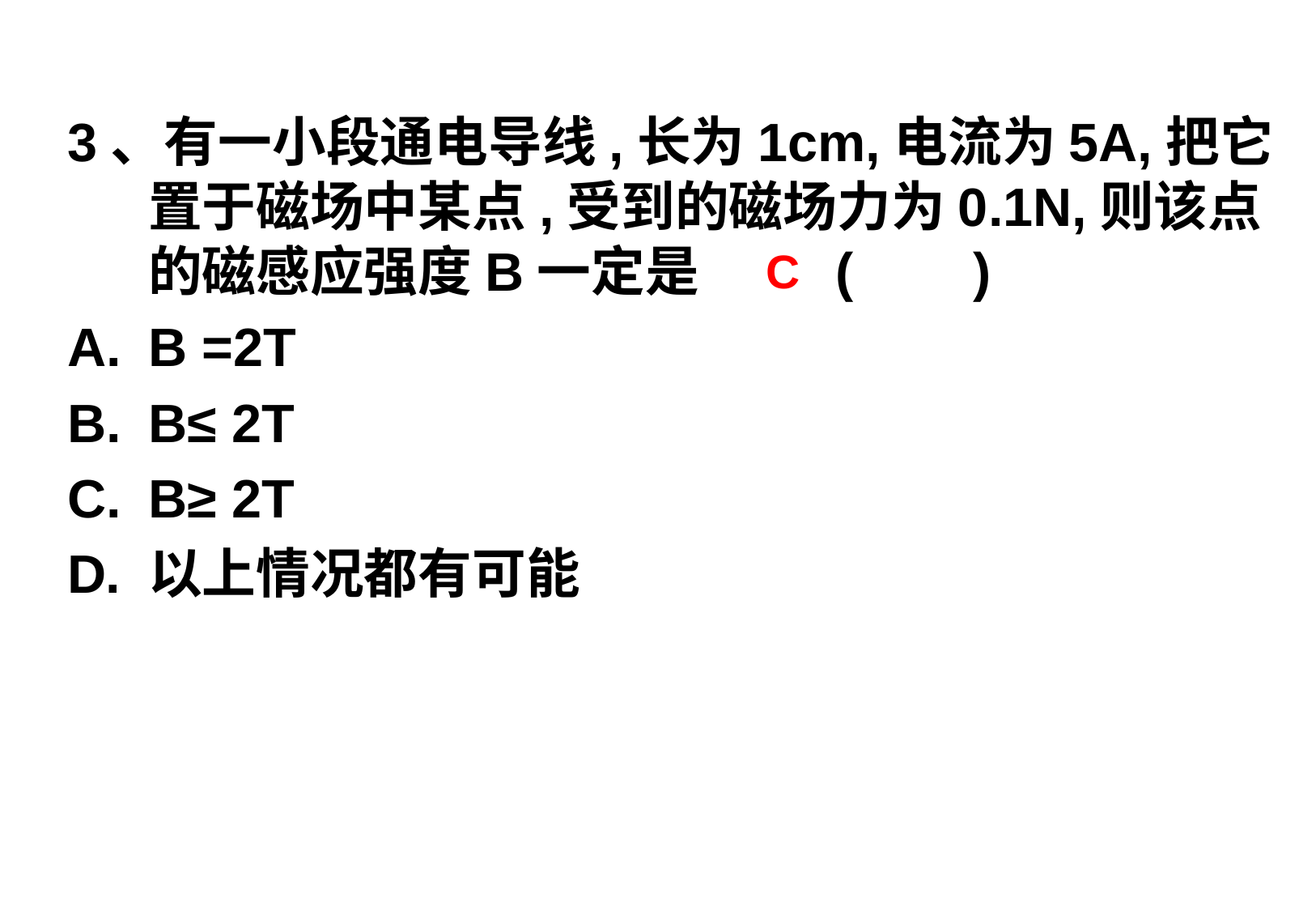

3、有一小段通电导线,长为1cm,电流为5A,把它置于磁场中某点,受到的磁场力为0.1N,则该点的磁感应强度B一定是          (        )
B =2T
B≤ 2T
B≥ 2T
以上情况都有可能
C